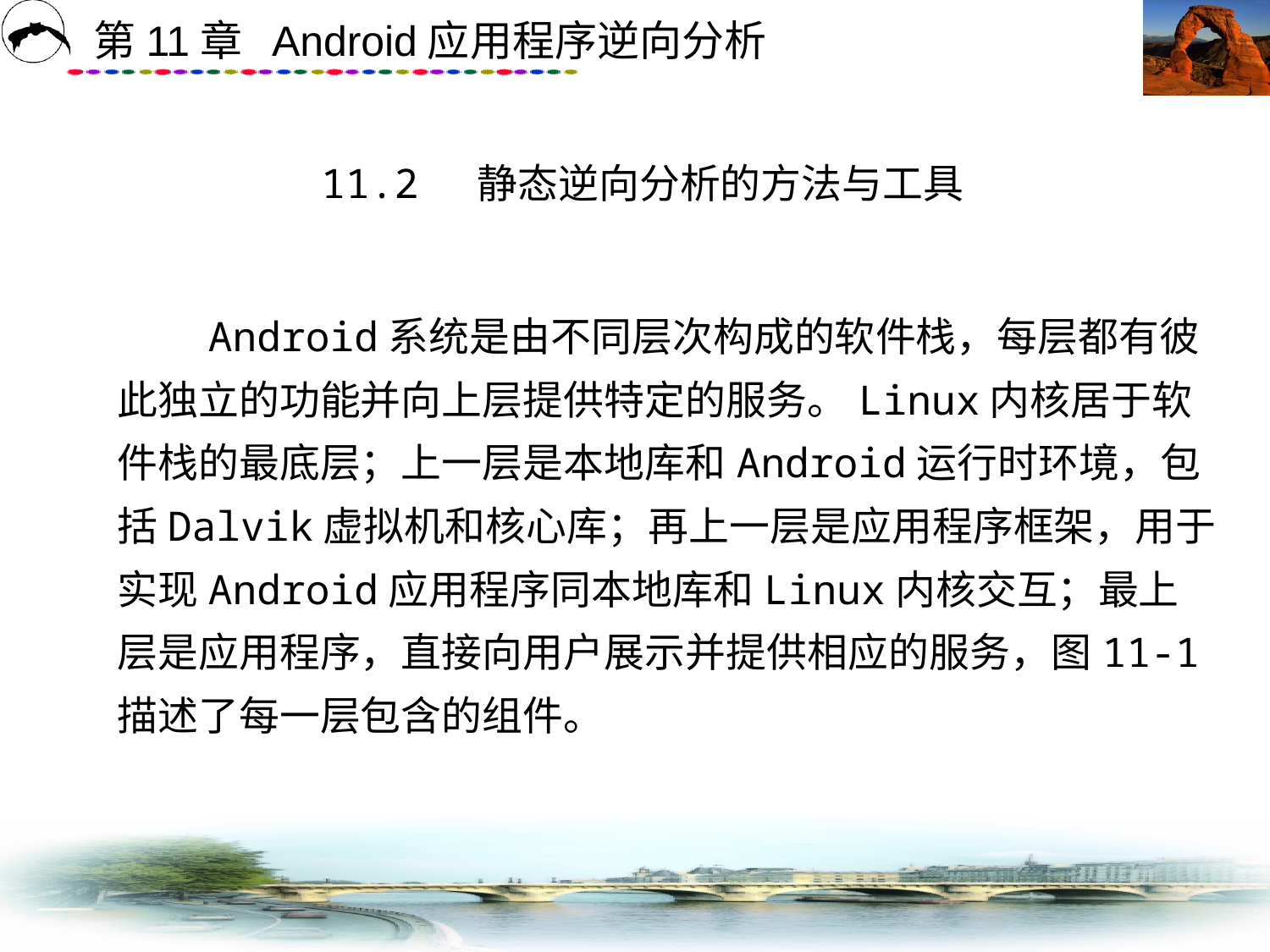

# 11.2  静态逆向分析的方法与工具
　　Android系统是由不同层次构成的软件栈，每层都有彼此独立的功能并向上层提供特定的服务。Linux内核居于软件栈的最底层；上一层是本地库和Android运行时环境，包括Dalvik虚拟机和核心库；再上一层是应用程序框架，用于实现Android应用程序同本地库和Linux内核交互；最上层是应用程序，直接向用户展示并提供相应的服务，图11-1描述了每一层包含的组件。